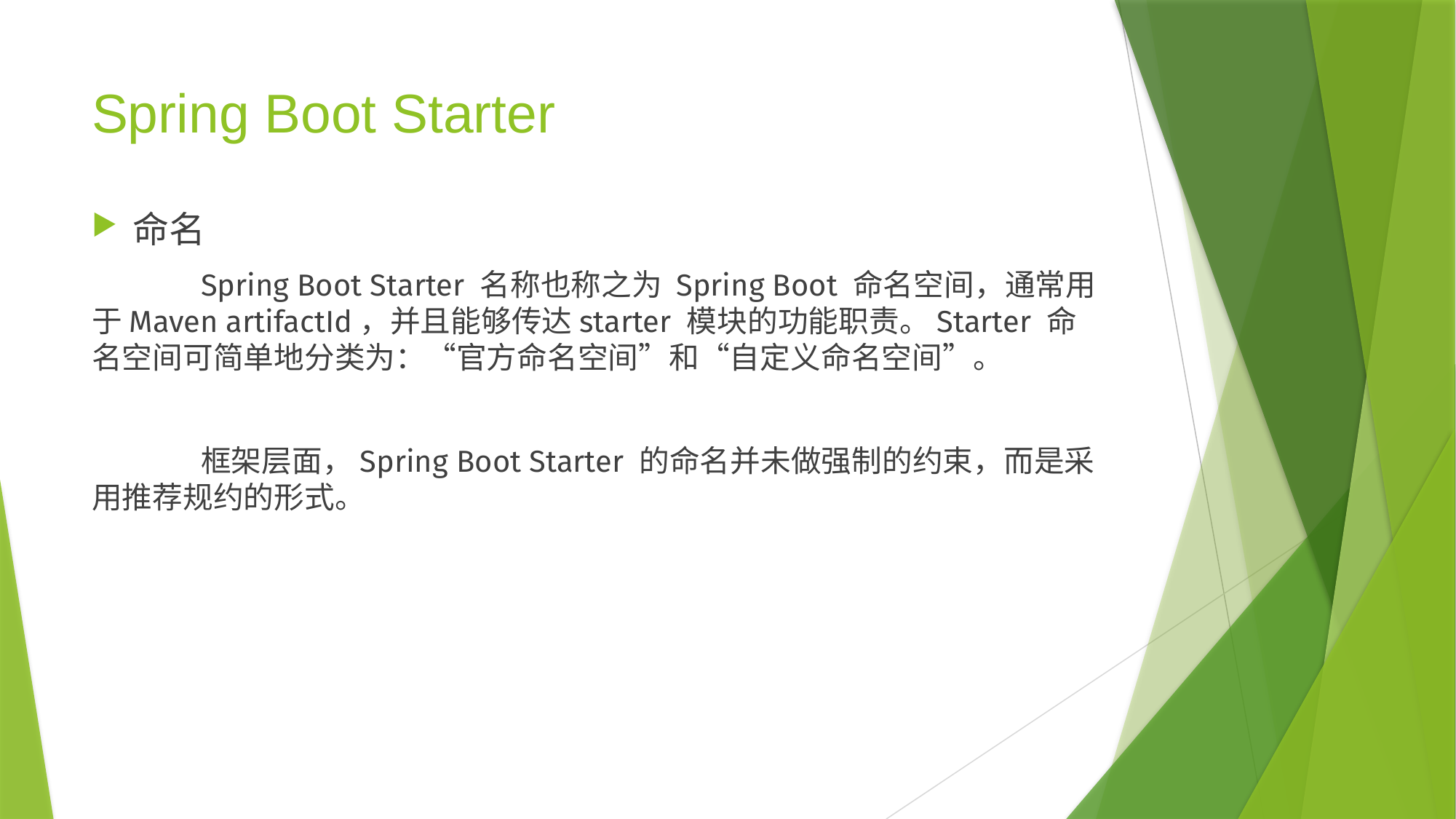

# Spring Boot Starter
命名
	Spring Boot Starter 名称也称之为 Spring Boot 命名空间，通常用于Maven artifactId，并且能够传达starter 模块的功能职责。Starter 命名空间可简单地分类为：“官方命名空间”和“自定义命名空间”。

	框架层面，Spring Boot Starter 的命名并未做强制的约束，而是采用推荐规约的形式。